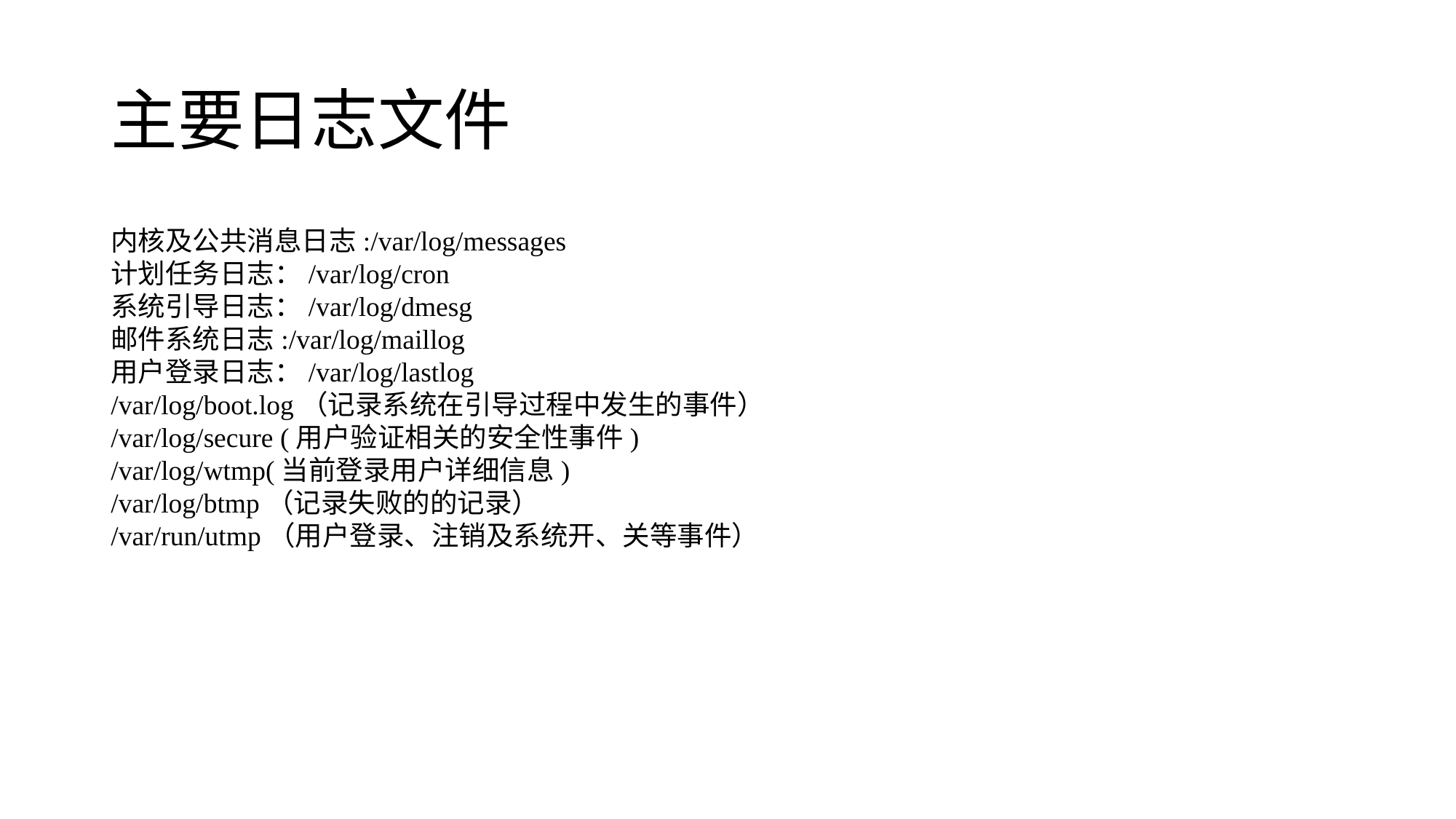

# 主要日志文件
内核及公共消息日志:/var/log/messages
计划任务日志：/var/log/cron
系统引导日志：/var/log/dmesg
邮件系统日志:/var/log/maillog
用户登录日志：/var/log/lastlog
/var/log/boot.log（记录系统在引导过程中发生的事件）
/var/log/secure (用户验证相关的安全性事件)
/var/log/wtmp(当前登录用户详细信息)
/var/log/btmp（记录失败的的记录）
/var/run/utmp（用户登录、注销及系统开、关等事件）